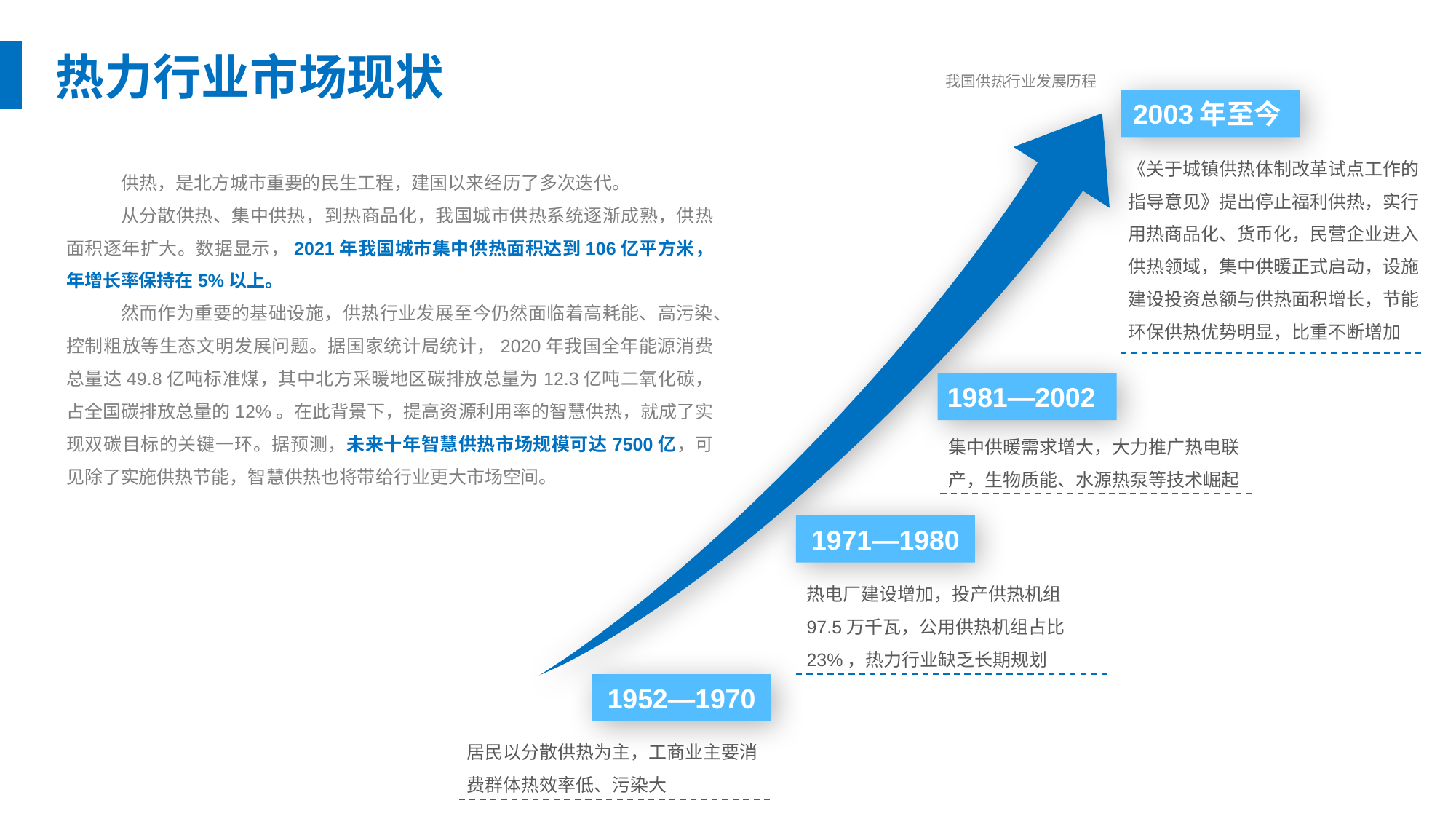

热力行业市场现状
我国供热行业发展历程

2003年至今
《关于城镇供热体制改革试点工作的指导意见》提出停止福利供热，实行用热商品化、货币化，民营企业进入供热领域，集中供暖正式启动，设施建设投资总额与供热面积增长，节能环保供热优势明显，比重不断增加
供热，是北方城市重要的民生工程，建国以来经历了多次迭代。
从分散供热、集中供热，到热商品化，我国城市供热系统逐渐成熟，供热面积逐年扩大。数据显示，2021年我国城市集中供热面积达到106亿平方米，年增长率保持在5%以上。
然而作为重要的基础设施，供热行业发展至今仍然面临着高耗能、高污染、控制粗放等生态文明发展问题。据国家统计局统计，2020年我国全年能源消费总量达49.8亿吨标准煤，其中北方采暖地区碳排放总量为12.3亿吨二氧化碳，占全国碳排放总量的12%。在此背景下，提高资源利用率的智慧供热，就成了实现双碳目标的关键一环。据预测，未来十年智慧供热市场规模可达7500亿，可见除了实施供热节能，智慧供热也将带给行业更大市场空间。

1981—2002
集中供暖需求增大，大力推广热电联产，生物质能、水源热泵等技术崛起

1971—1980
热电厂建设增加，投产供热机组97.5万千瓦，公用供热机组占比23%，热力行业缺乏长期规划

1952—1970
居民以分散供热为主，工商业主要消费群体热效率低、污染大